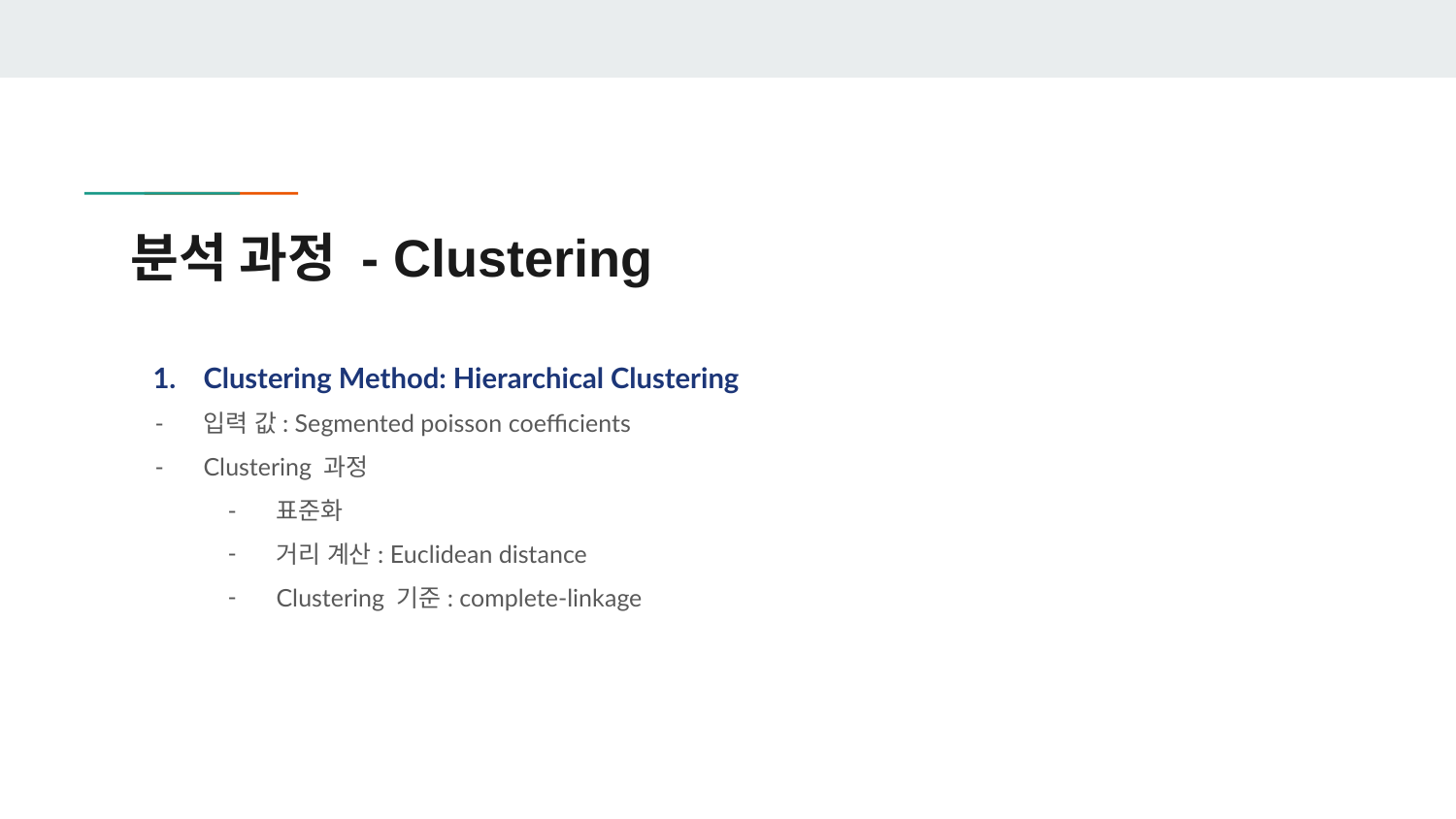

# 분석 과정 - Clustering

Clustering Method: Hierarchical Clustering
입력 값: Segmented poisson coefficients
Clustering 과정
표준화
거리 계산: Euclidean distance
Clustering 기준: complete-linkage